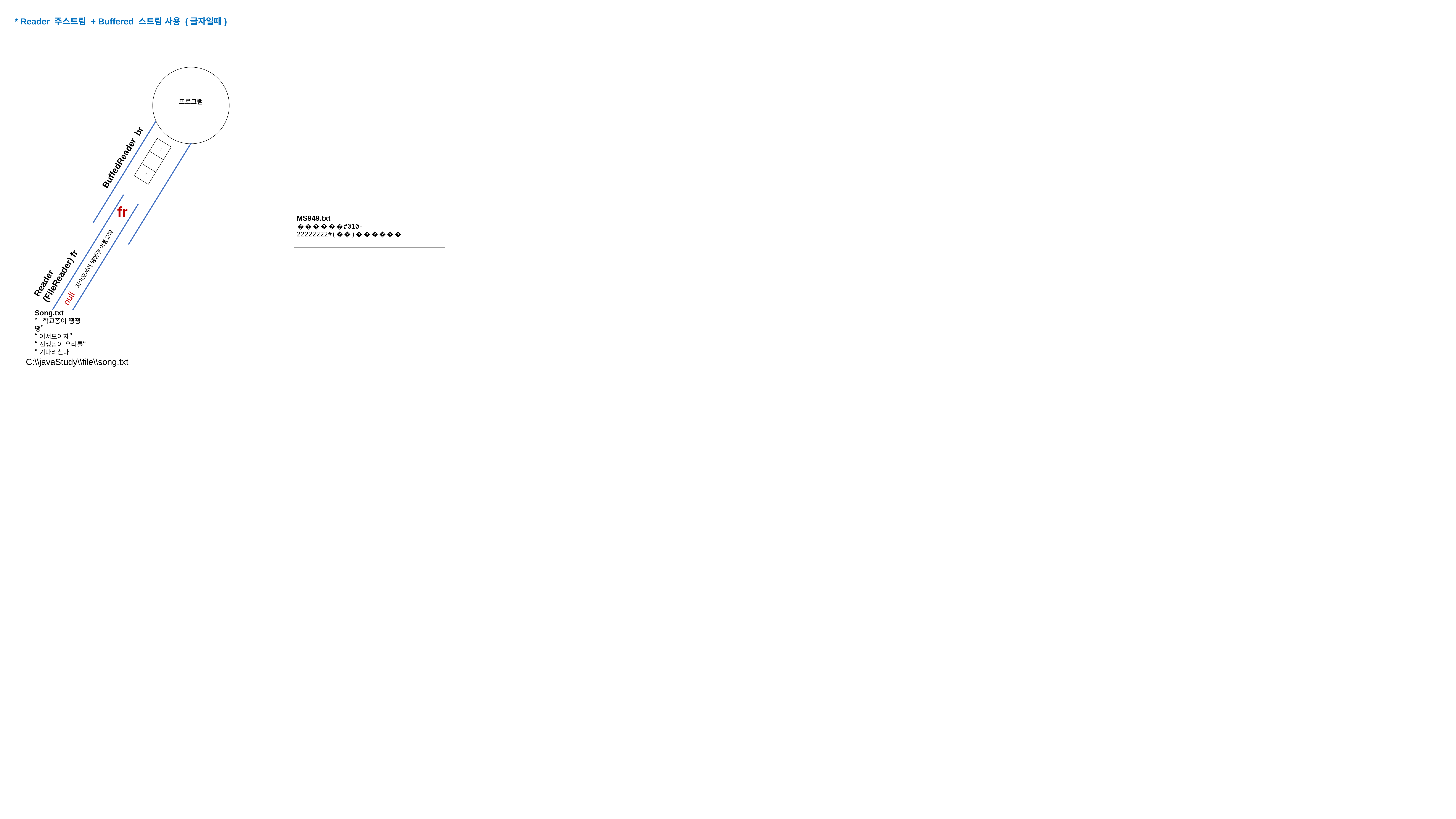

* Reader 주스트림 + Buffered 스트림 사용 (글자일때)

프로그램

…
BuffedReader  br
…
…
fr
Reader
(FileReader) fr
  null   자이모서어 땡땡땡 이종교학
MS949.txt
������#010-22222222#(��)������
Song.txt
“학교종이 땡땡땡”
“어서모이자”
“선생님이 우리를“
“기다리신다
C:\\javaStudy\\file\\song.txt